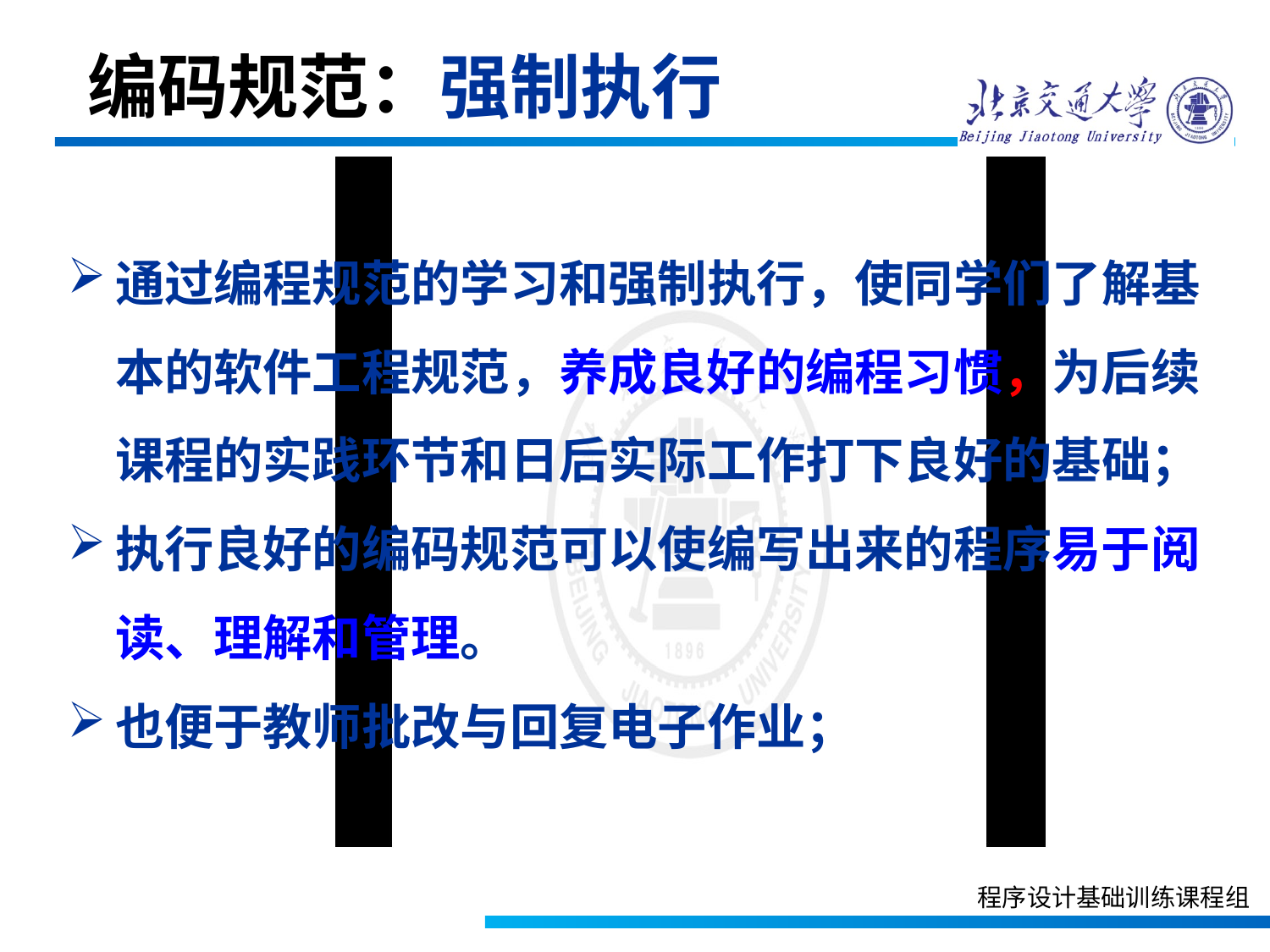

编码规范：强制执行
通过编程规范的学习和强制执行，使同学们了解基本的软件工程规范，养成良好的编程习惯，为后续课程的实践环节和日后实际工作打下良好的基础；
执行良好的编码规范可以使编写出来的程序易于阅读、理解和管理。
也便于教师批改与回复电子作业；

程序设计基础训练课程组